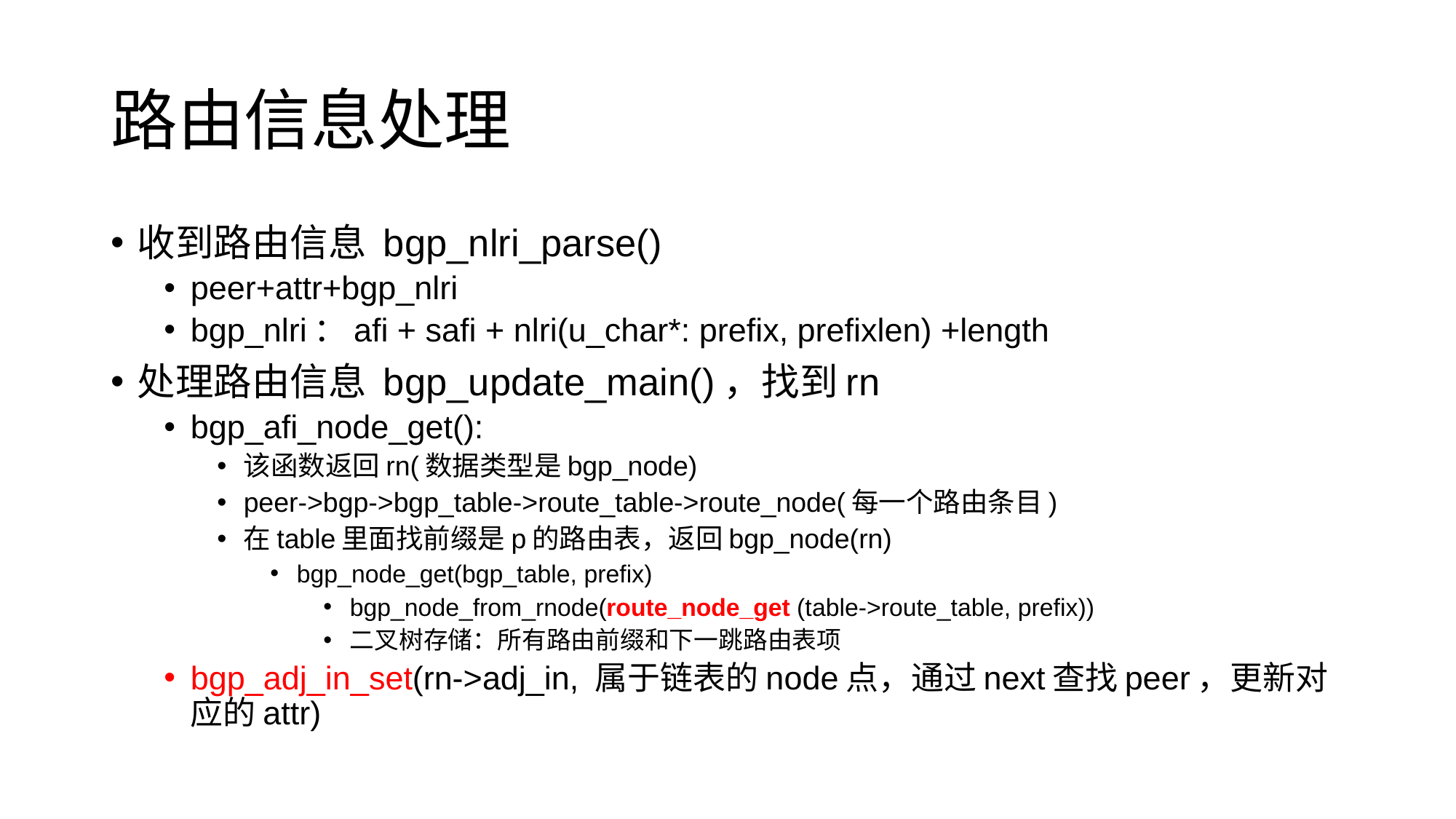

# 路由信息处理
收到路由信息 bgp_nlri_parse()
peer+attr+bgp_nlri
bgp_nlri：afi + safi + nlri(u_char*: prefix, prefixlen) +length
处理路由信息 bgp_update_main()，找到rn
bgp_afi_node_get():
该函数返回rn(数据类型是bgp_node)
peer->bgp->bgp_table->route_table->route_node(每一个路由条目)
在table里面找前缀是p的路由表，返回bgp_node(rn)
bgp_node_get(bgp_table, prefix)
bgp_node_from_rnode(route_node_get (table->route_table, prefix))
二叉树存储：所有路由前缀和下一跳路由表项
bgp_adj_in_set(rn->adj_in, 属于链表的node点，通过next查找peer，更新对应的attr)